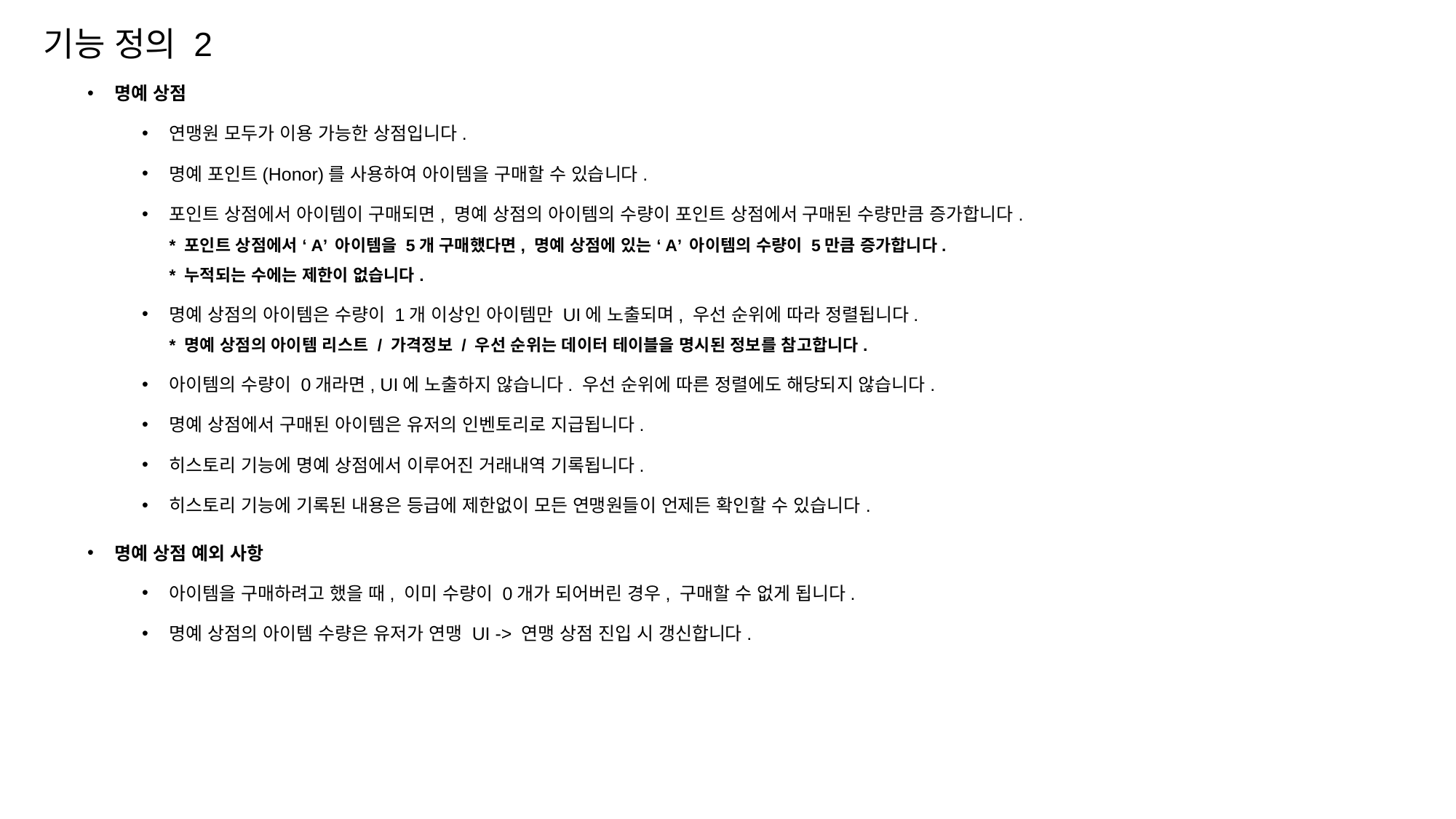

기능 정의 2
명예 상점
연맹원 모두가 이용 가능한 상점입니다.
명예 포인트(Honor)를 사용하여 아이템을 구매할 수 있습니다.
포인트 상점에서 아이템이 구매되면, 명예 상점의 아이템의 수량이 포인트 상점에서 구매된 수량만큼 증가합니다.
* 포인트 상점에서 ‘A’ 아이템을 5개 구매했다면, 명예 상점에 있는 ‘A’ 아이템의 수량이 5만큼 증가합니다.
* 누적되는 수에는 제한이 없습니다.
명예 상점의 아이템은 수량이 1개 이상인 아이템만 UI에 노출되며, 우선 순위에 따라 정렬됩니다.
* 명예 상점의 아이템 리스트 / 가격정보 / 우선 순위는 데이터 테이블을 명시된 정보를 참고합니다.
아이템의 수량이 0개라면, UI에 노출하지 않습니다. 우선 순위에 따른 정렬에도 해당되지 않습니다.
명예 상점에서 구매된 아이템은 유저의 인벤토리로 지급됩니다.
히스토리 기능에 명예 상점에서 이루어진 거래내역 기록됩니다.
히스토리 기능에 기록된 내용은 등급에 제한없이 모든 연맹원들이 언제든 확인할 수 있습니다.
명예 상점 예외 사항
아이템을 구매하려고 했을 때, 이미 수량이 0개가 되어버린 경우, 구매할 수 없게 됩니다.
명예 상점의 아이템 수량은 유저가 연맹 UI -> 연맹 상점 진입 시 갱신합니다.